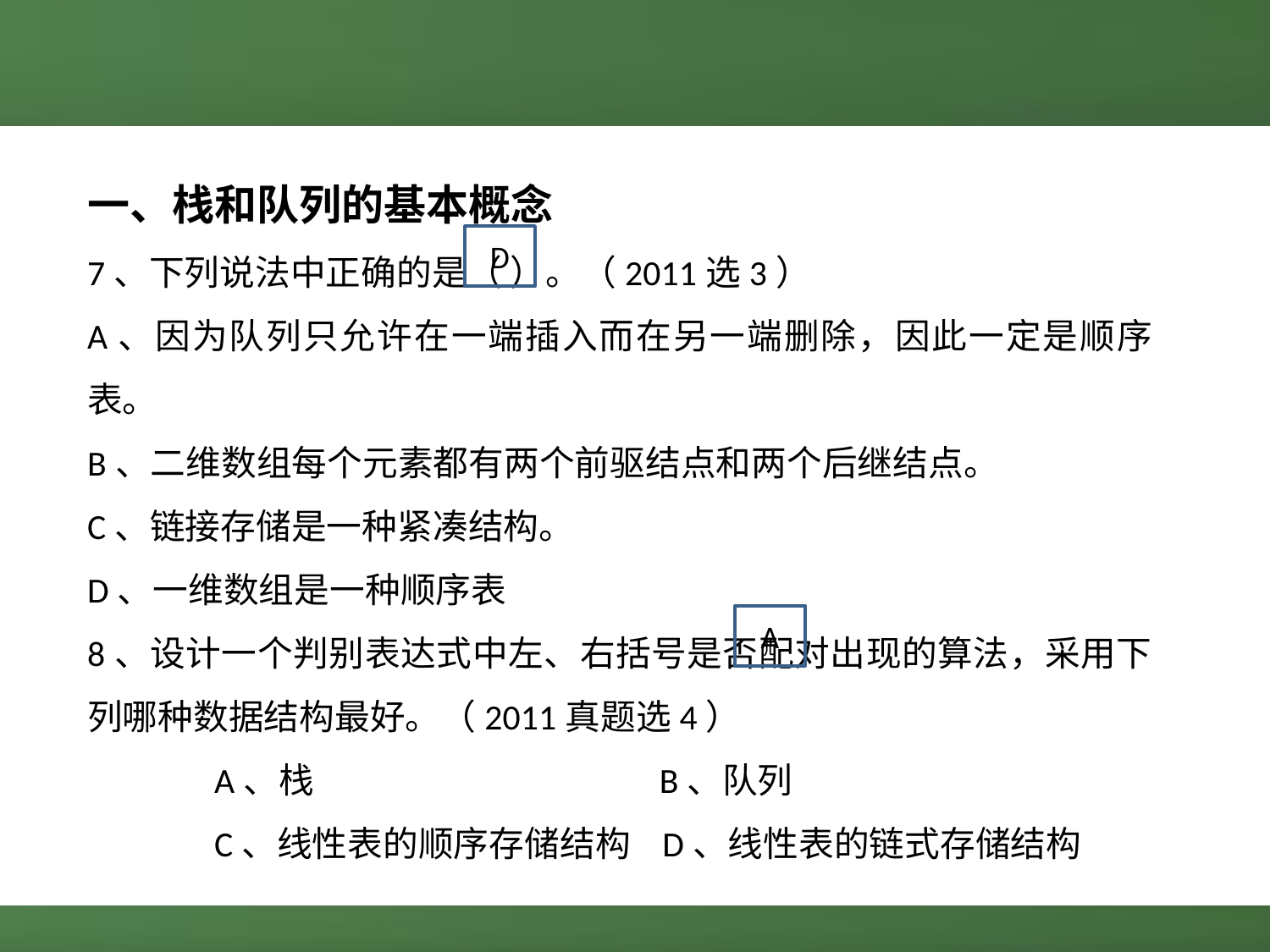

一、栈和队列的基本概念
7、下列说法中正确的是（ ）。（2011选3）
A、因为队列只允许在一端插入而在另一端删除，因此一定是顺序表。
B、二维数组每个元素都有两个前驱结点和两个后继结点。
C、链接存储是一种紧凑结构。
D、一维数组是一种顺序表
8、设计一个判别表达式中左、右括号是否配对出现的算法，采用下列哪种数据结构最好。（2011真题选4）
A、栈                                           B、队列
C、线性表的顺序存储结构   D、线性表的链式存储结构
D
A